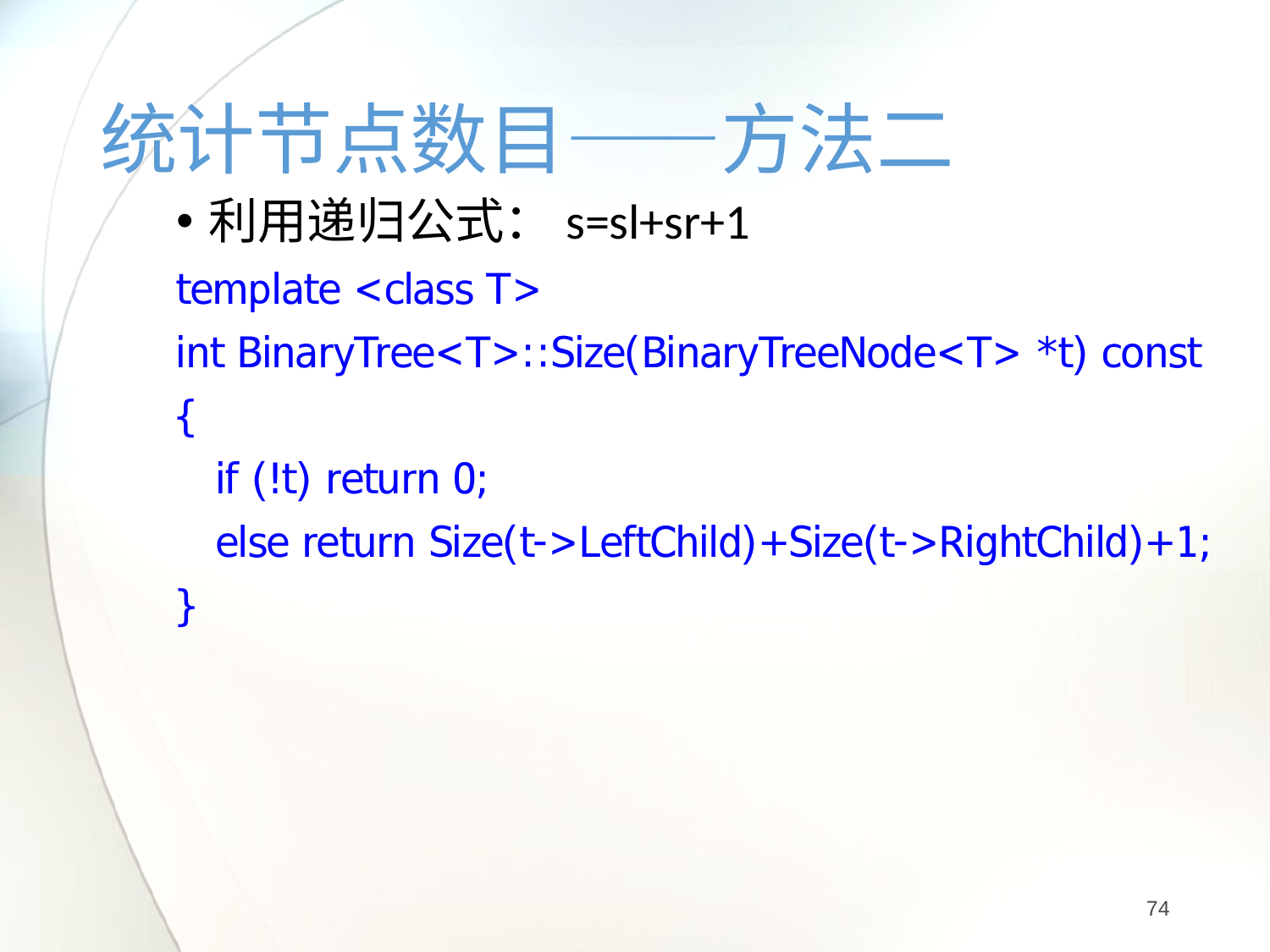

# 统计节点数目——方法二
利用递归公式：s=sl+sr+1
template <class T>
int BinaryTree<T>::Size(BinaryTreeNode<T> *t) const
{
   if (!t) return 0;
   else return Size(t->LeftChild)+Size(t->RightChild)+1;
}
74